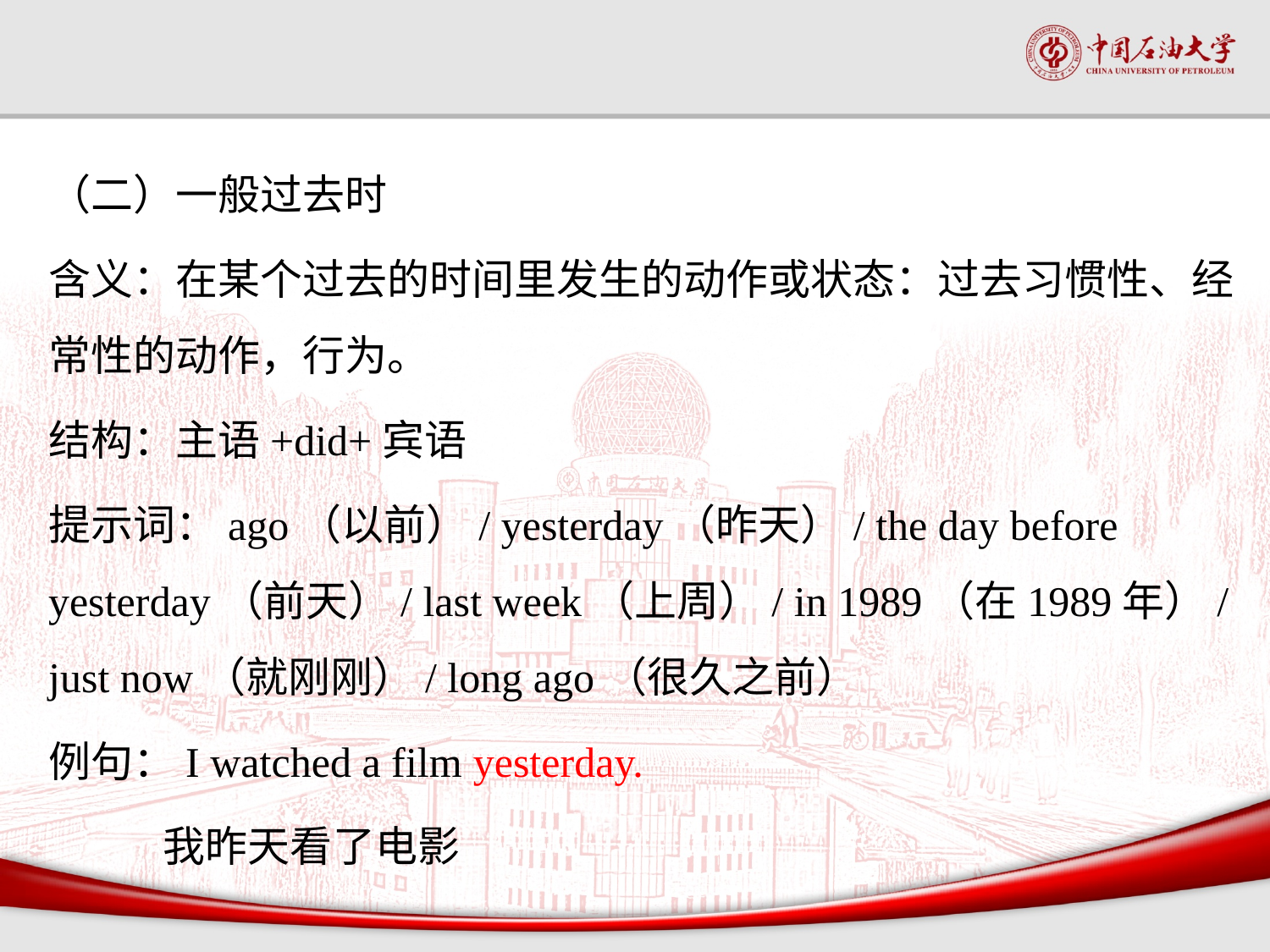

#
（二）一般过去时
含义：在某个过去的时间里发生的动作或状态：过去习惯性、经常性的动作，行为。
结构：主语+did+宾语
提示词：ago（以前）/ yesterday（昨天）/ the day before yesterday（前天）/ last week（上周）/ in 1989（在1989年）/ just now（就刚刚）/ long ago（很久之前）
例句：I watched a film yesterday.
           我昨天看了电影